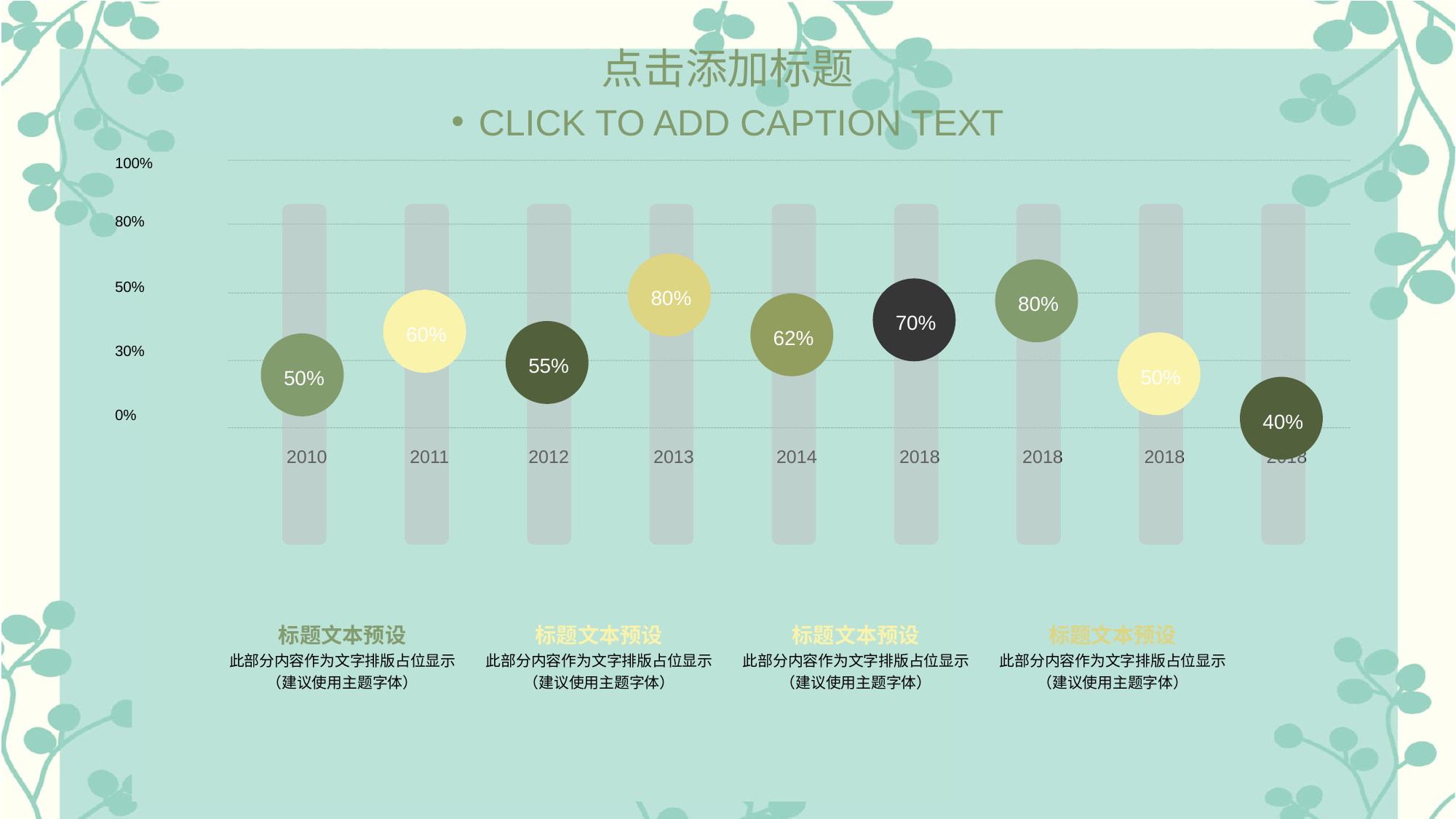

点击添加标题
CLICK TO ADD CAPTION TEXT
100%
80%
50%
30%
0%
2010
2011
2012
2013
2014
2018
2018
2018
2018

80%
80%
70%
60%
62%
55%
50%
50%
40%
标题文本预设
此部分内容作为文字排版占位显示
（建议使用主题字体）
标题文本预设
此部分内容作为文字排版占位显示
（建议使用主题字体）
标题文本预设
此部分内容作为文字排版占位显示
（建议使用主题字体）
标题文本预设
此部分内容作为文字排版占位显示
（建议使用主题字体）